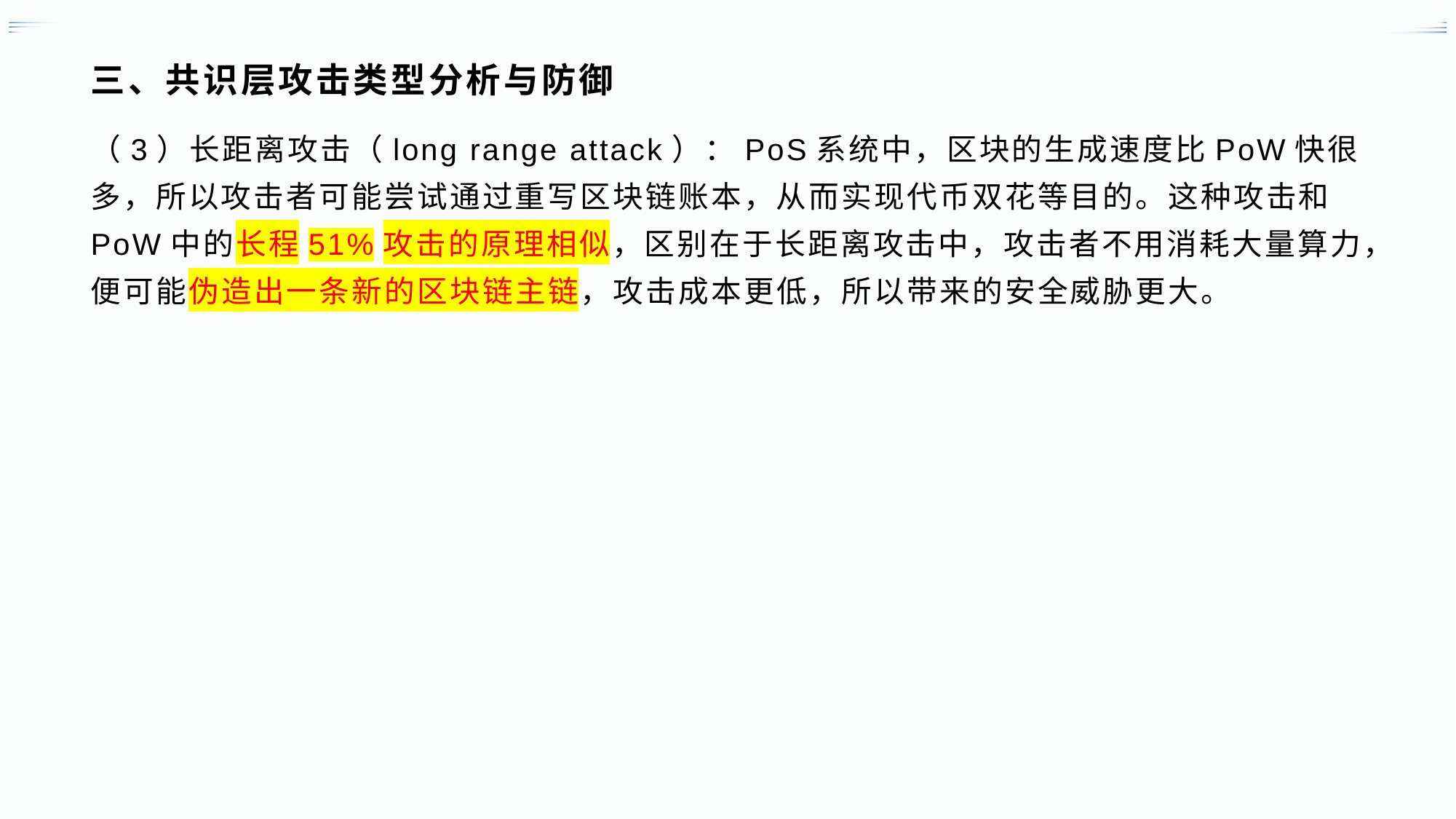

# 三、共识层攻击类型分析与防御
（3）长距离攻击（long range attack）：PoS系统中，区块的生成速度比PoW快很多，所以攻击者可能尝试通过重写区块链账本，从而实现代币双花等目的。这种攻击和PoW中的长程51%攻击的原理相似，区别在于长距离攻击中，攻击者不用消耗大量算力，便可能伪造出一条新的区块链主链，攻击成本更低，所以带来的安全威胁更大。